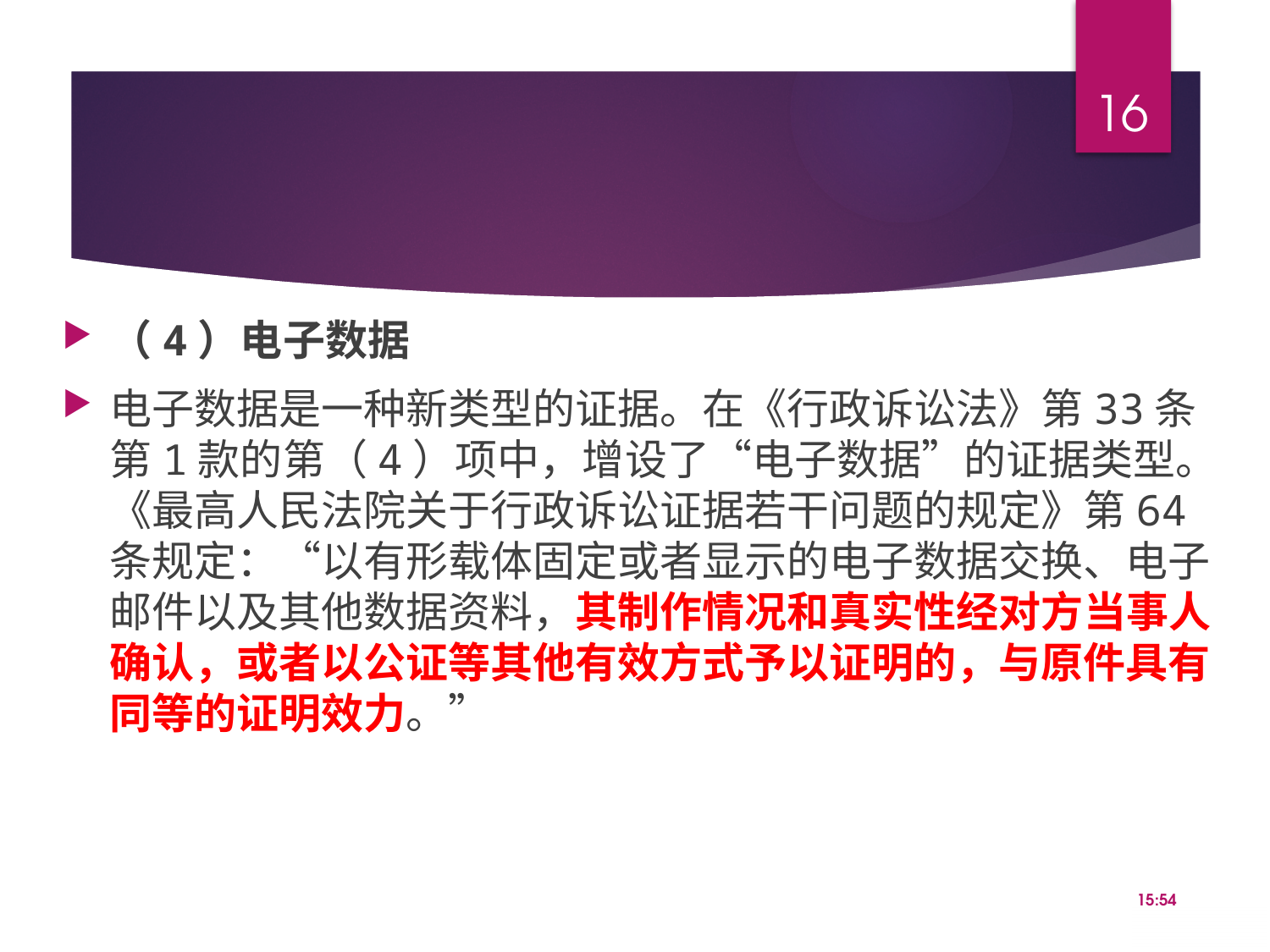

16
#
（4）电子数据
电子数据是一种新类型的证据。在《行政诉讼法》第33条第1款的第（4）项中，增设了“电子数据”的证据类型。《最高人民法院关于行政诉讼证据若干问题的规定》第64条规定：“以有形载体固定或者显示的电子数据交换、电子邮件以及其他数据资料，其制作情况和真实性经对方当事人确认，或者以公证等其他有效方式予以证明的，与原件具有同等的证明效力。”
15:54